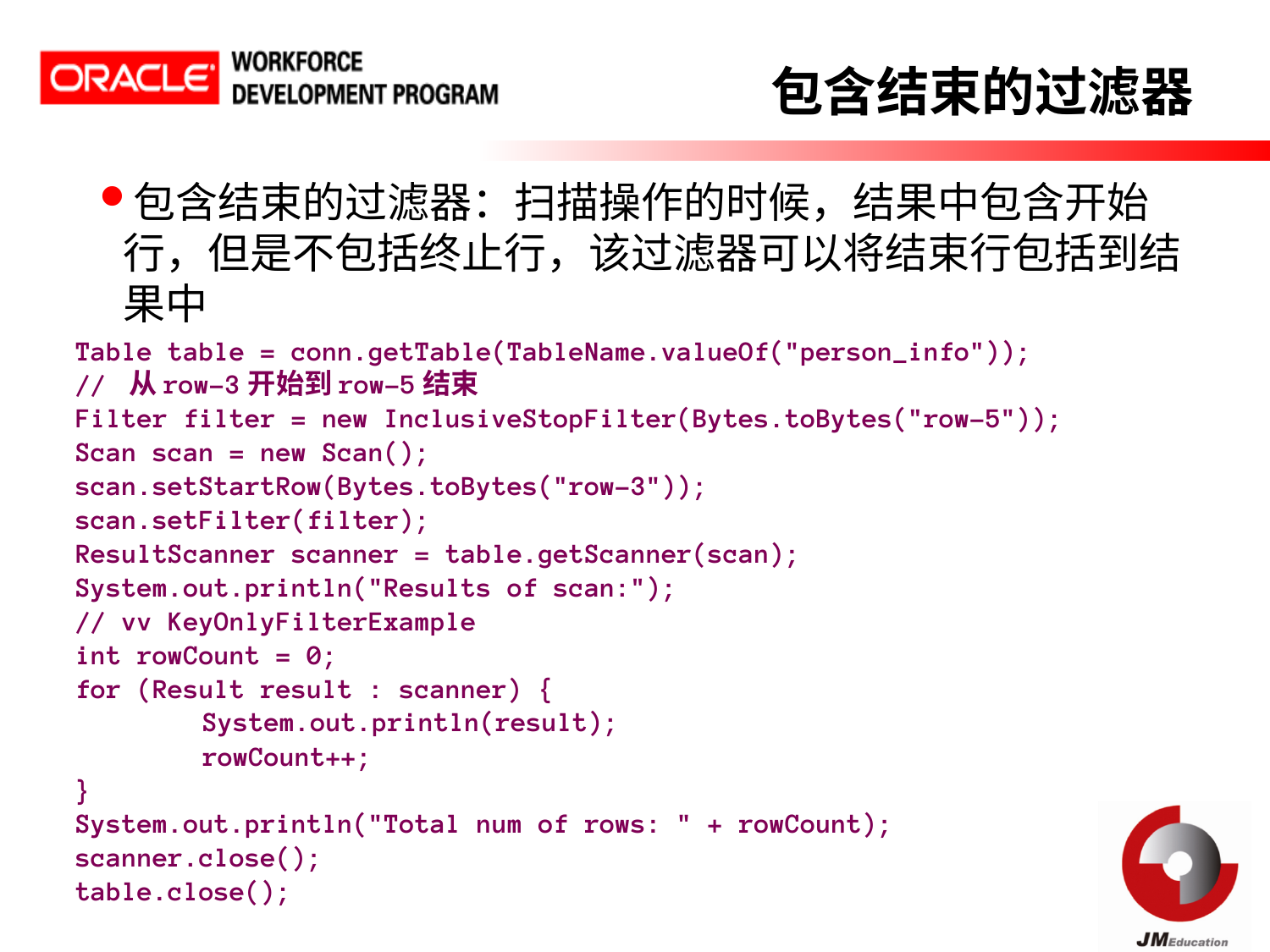

包含结束的过滤器
包含结束的过滤器：扫描操作的时候，结果中包含开始行，但是不包括终止行，该过滤器可以将结束行包括到结果中
Table table = conn.getTable(TableName.valueOf("person_info"));
// 从row-3开始到row-5结束
Filter filter = new InclusiveStopFilter(Bytes.toBytes("row-5"));
Scan scan = new Scan();
scan.setStartRow(Bytes.toBytes("row-3"));
scan.setFilter(filter);
ResultScanner scanner = table.getScanner(scan);
System.out.println("Results of scan:");
// vv KeyOnlyFilterExample
int rowCount = 0;
for (Result result : scanner) {
	System.out.println(result);
	rowCount++;
}
System.out.println("Total num of rows: " + rowCount);
scanner.close();
table.close();